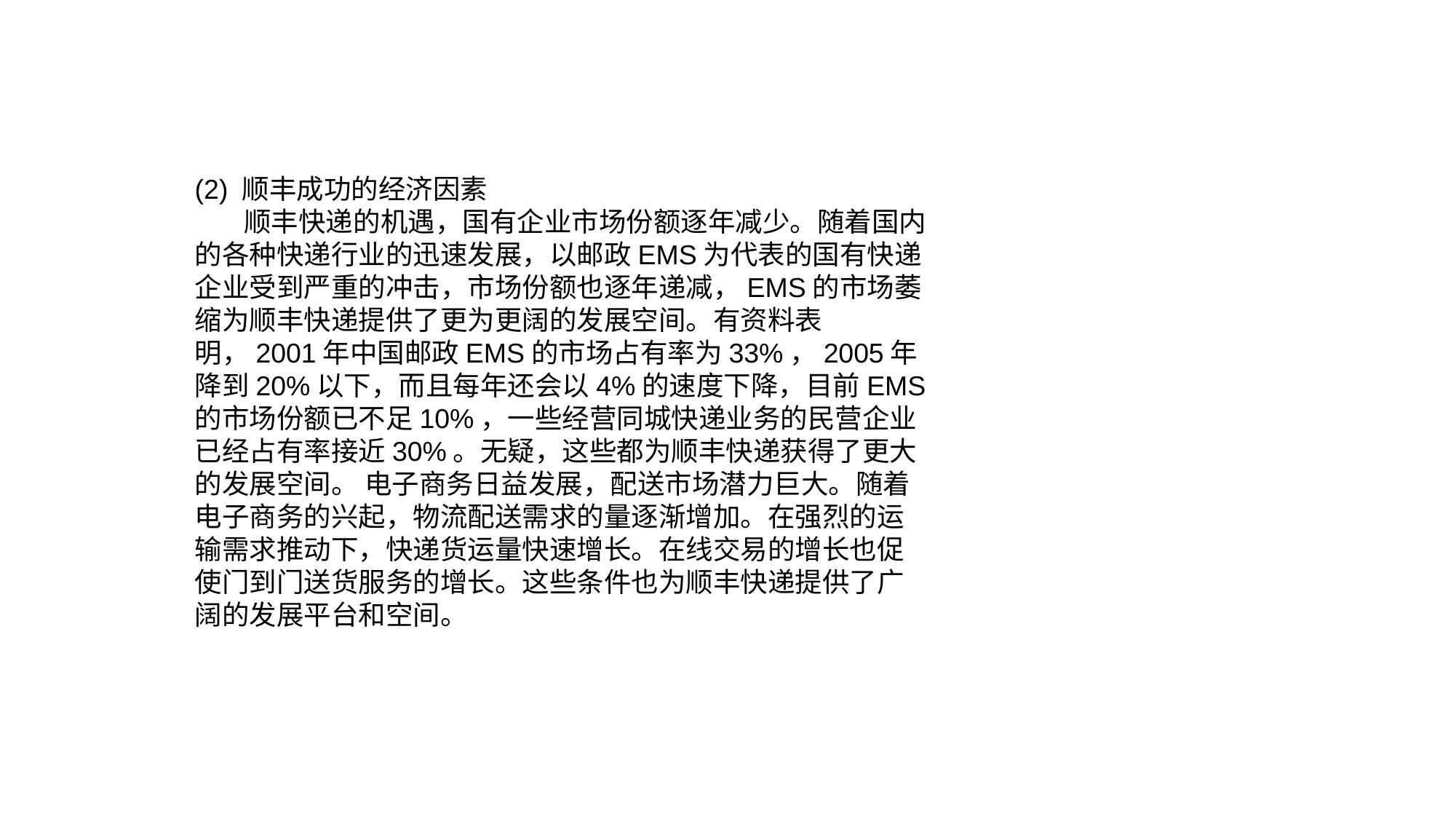

(2) 顺丰成功的经济因素
        顺丰快递的机遇，国有企业市场份额逐年减少。随着国内的各种快递行业的迅速发展，以邮政EMS为代表的国有快递企业受到严重的冲击，市场份额也逐年递减，EMS的市场萎缩为顺丰快递提供了更为更阔的发展空间。有资料表明，2001年中国邮政EMS的市场占有率为33%，2005年降到20%以下，而且每年还会以4%的速度下降，目前EMS的市场份额已不足10%，一些经营同城快递业务的民营企业已经占有率接近30%。无疑，这些都为顺丰快递获得了更大的发展空间。 电子商务日益发展，配送市场潜力巨大。随着电子商务的兴起，物流配送需求的量逐渐增加。在强烈的运输需求推动下，快递货运量快速增长。在线交易的增长也促使门到门送货服务的增长。这些条件也为顺丰快递提供了广阔的发展平台和空间。